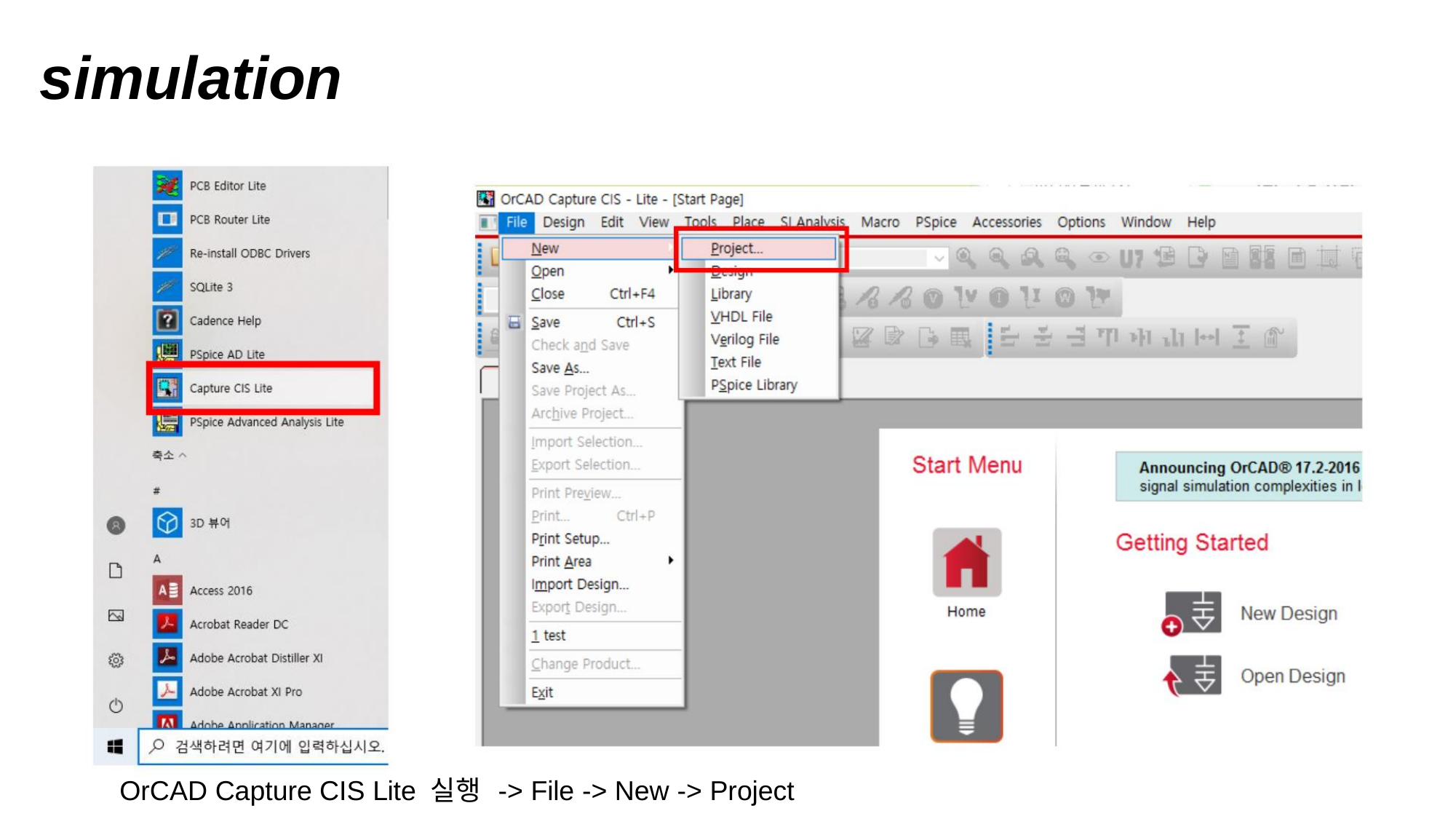

simulation
OrCAD Capture CIS Lite 실행 -> File -> New -> Project